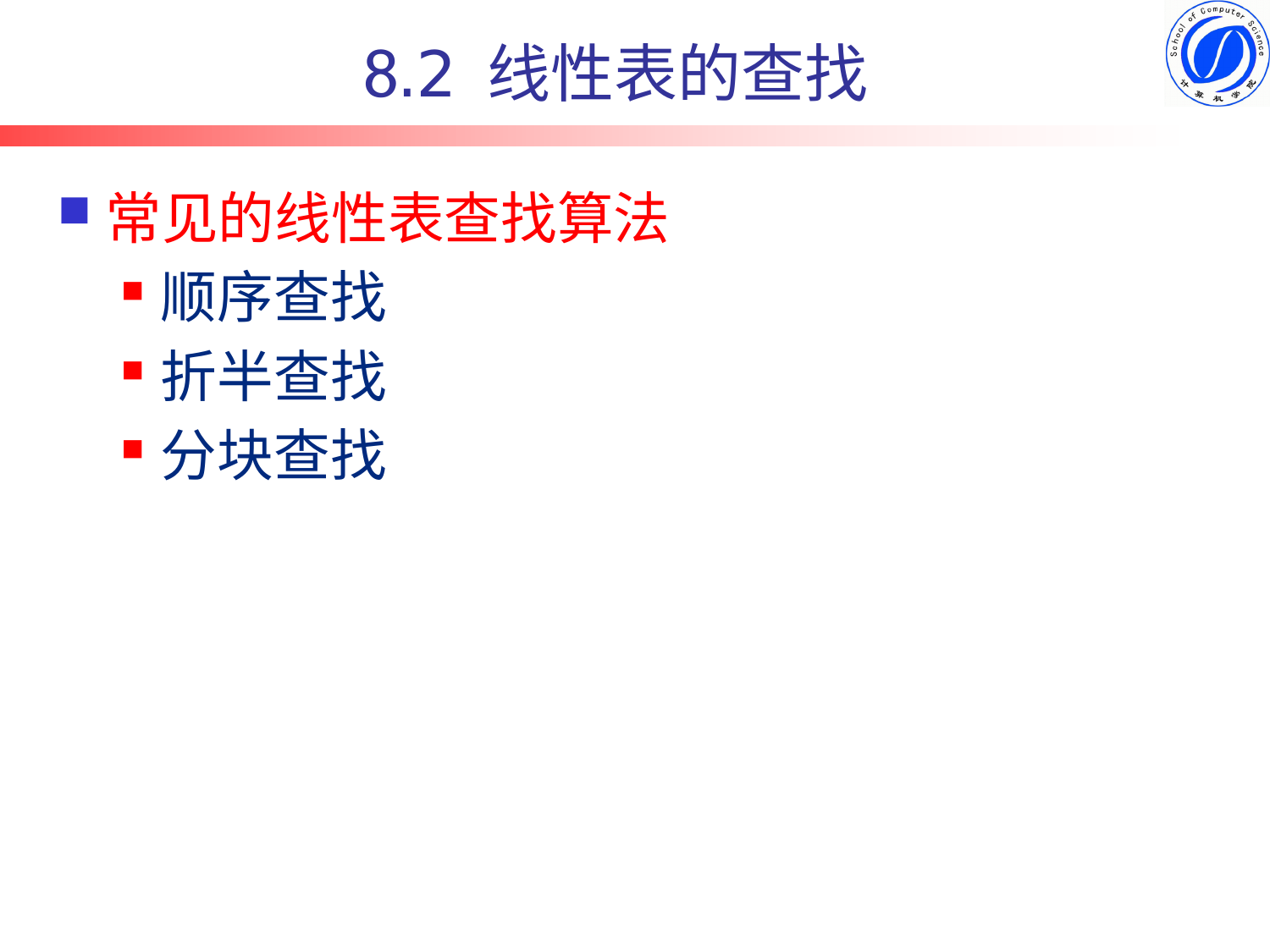

# 8.2 线性表的查找
常见的线性表查找算法
顺序查找
折半查找
分块查找